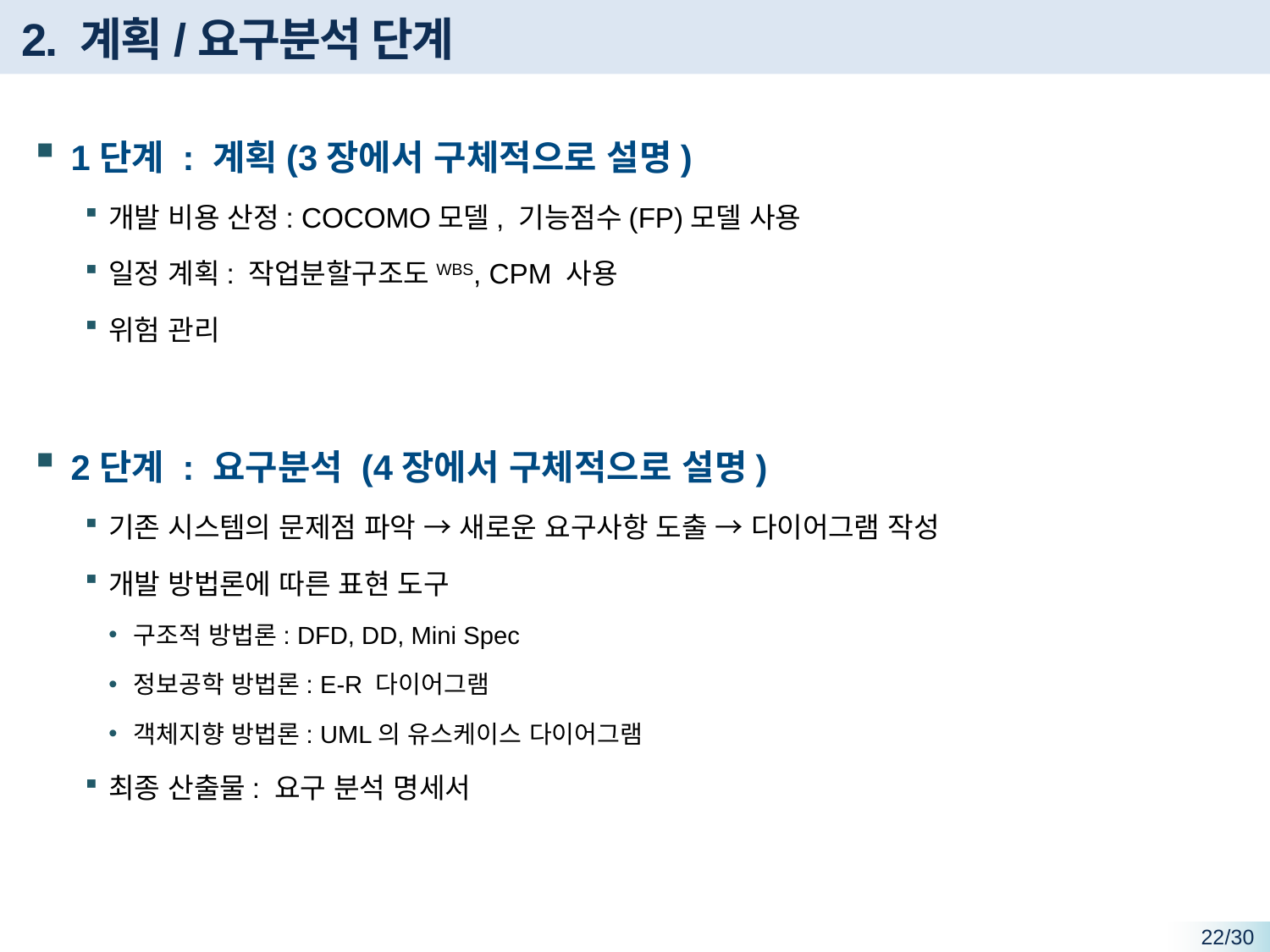

# 2. 계획/요구분석 단계
1단계 : 계획(3장에서 구체적으로 설명)
개발 비용 산정: COCOMO모델, 기능점수(FP)모델 사용
일정 계획: 작업분할구조도WBS, CPM 사용
위험 관리

2단계 : 요구분석 (4장에서 구체적으로 설명)
기존 시스템의 문제점 파악 → 새로운 요구사항 도출 → 다이어그램 작성
개발 방법론에 따른 표현 도구
구조적 방법론: DFD, DD, Mini Spec
정보공학 방법론: E-R 다이어그램
객체지향 방법론: UML의 유스케이스 다이어그램
최종 산출물: 요구 분석 명세서